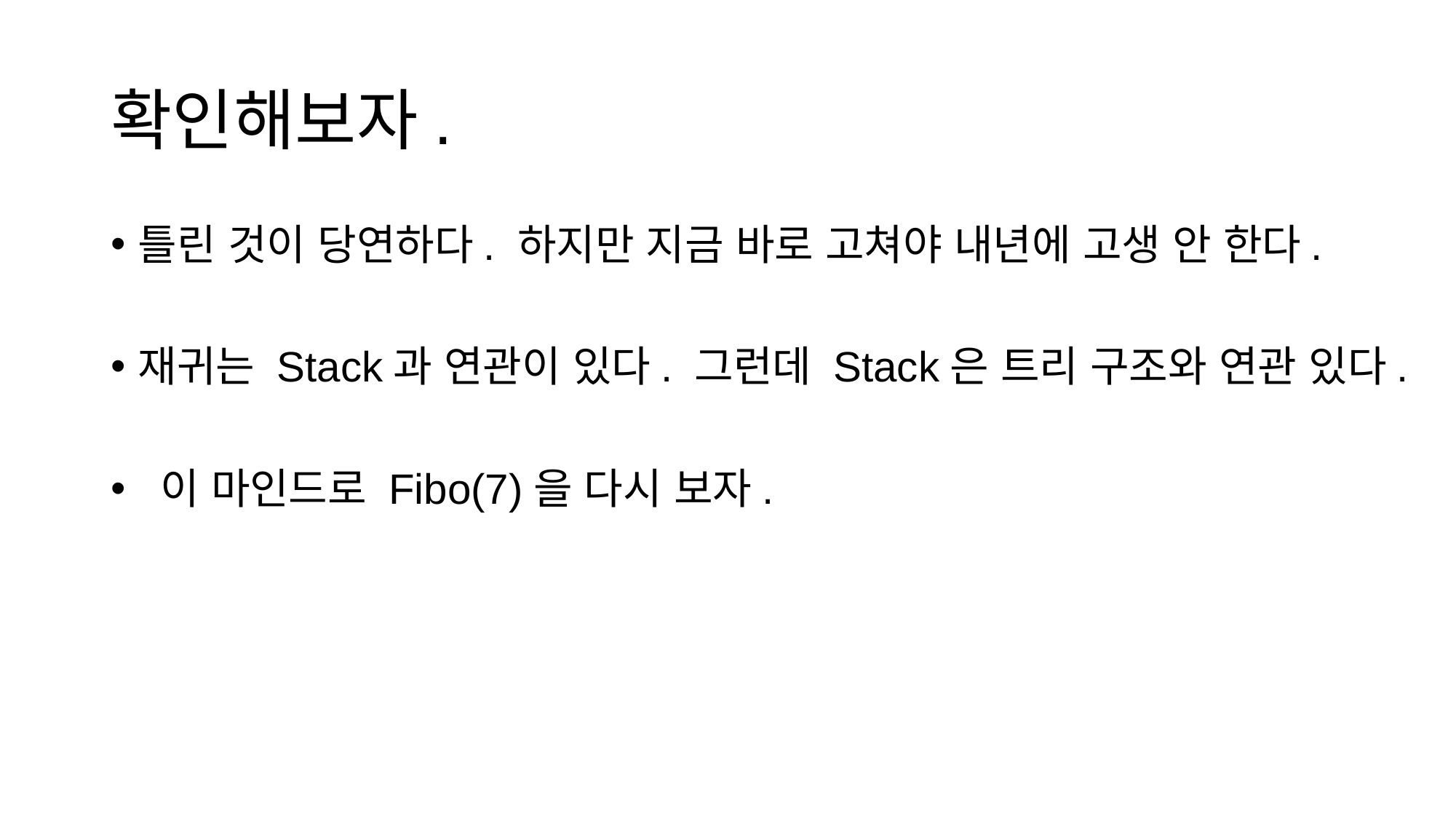

# 확인해보자.
틀린 것이 당연하다. 하지만 지금 바로 고쳐야 내년에 고생 안 한다.

재귀는 Stack과 연관이 있다. 그런데 Stack은 트리 구조와 연관 있다.

 이 마인드로 Fibo(7)을 다시 보자.